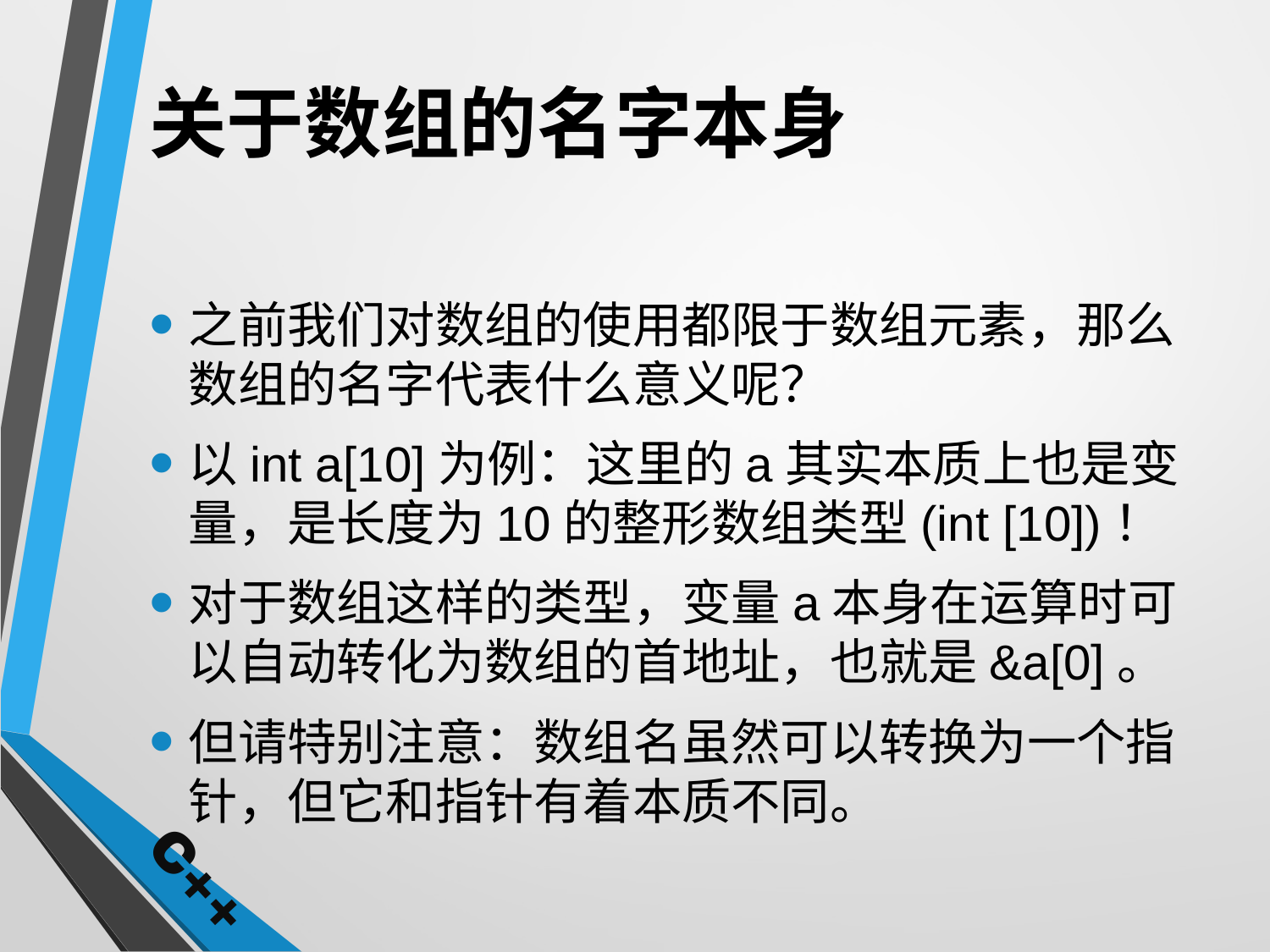

# 关于数组的名字本身
之前我们对数组的使用都限于数组元素，那么数组的名字代表什么意义呢？
以int a[10]为例：这里的a其实本质上也是变量，是长度为10的整形数组类型(int [10])！
对于数组这样的类型，变量a本身在运算时可以自动转化为数组的首地址，也就是&a[0]。
但请特别注意：数组名虽然可以转换为一个指针，但它和指针有着本质不同。